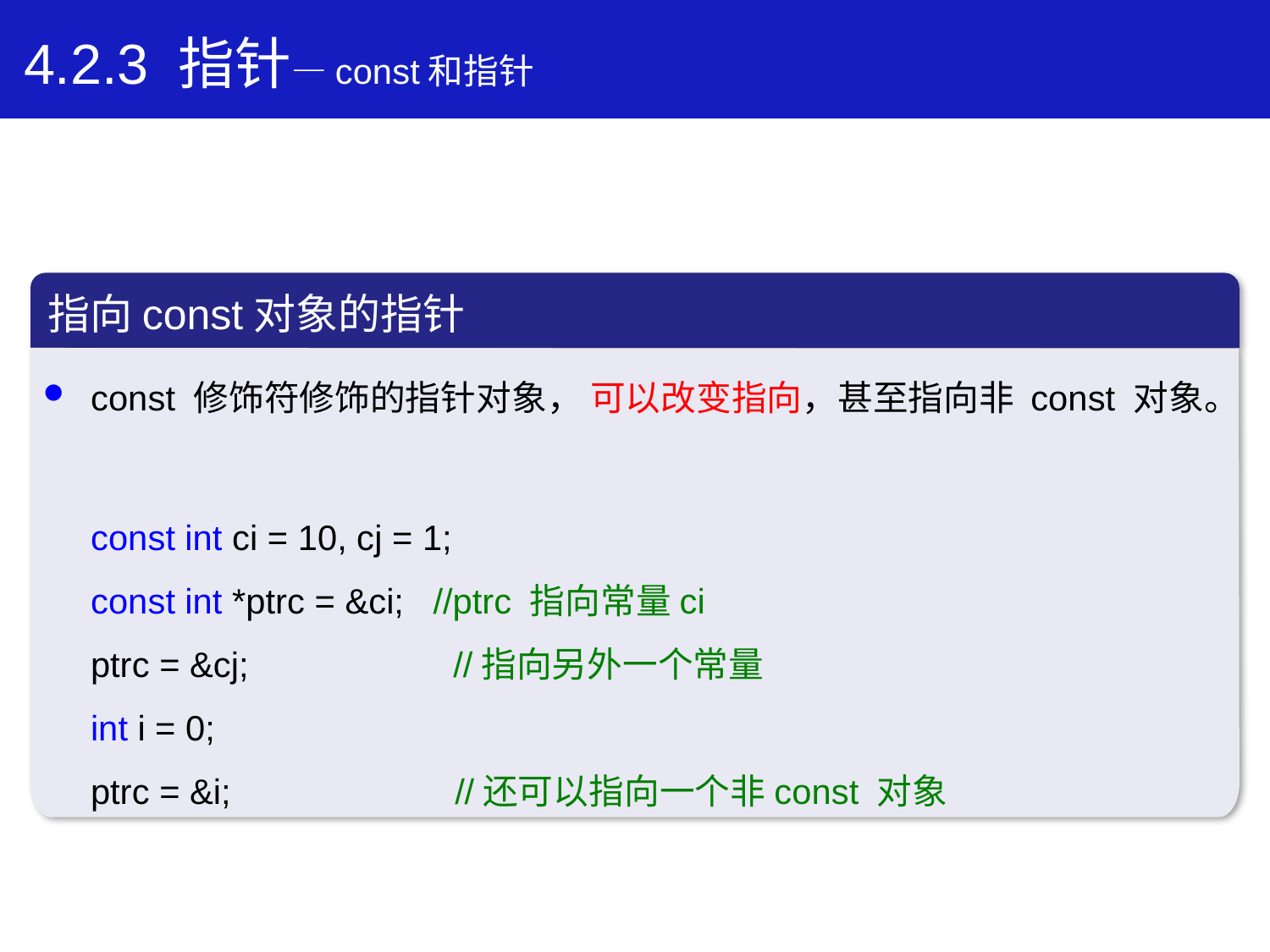

4.2.3 指针—const和指针
学习目标
指向const对象的指针
const 修饰符修饰的指针对象， 可以改变指向，甚至指向非 const 对象。
const int ci = 10, cj = 1;
const int *ptrc = &ci;   //ptrc 指向常量ci
ptrc = &cj;                     //指向另外一个常量
int i = 0;
ptrc = &i;                       //还可以指向一个非const 对象
24